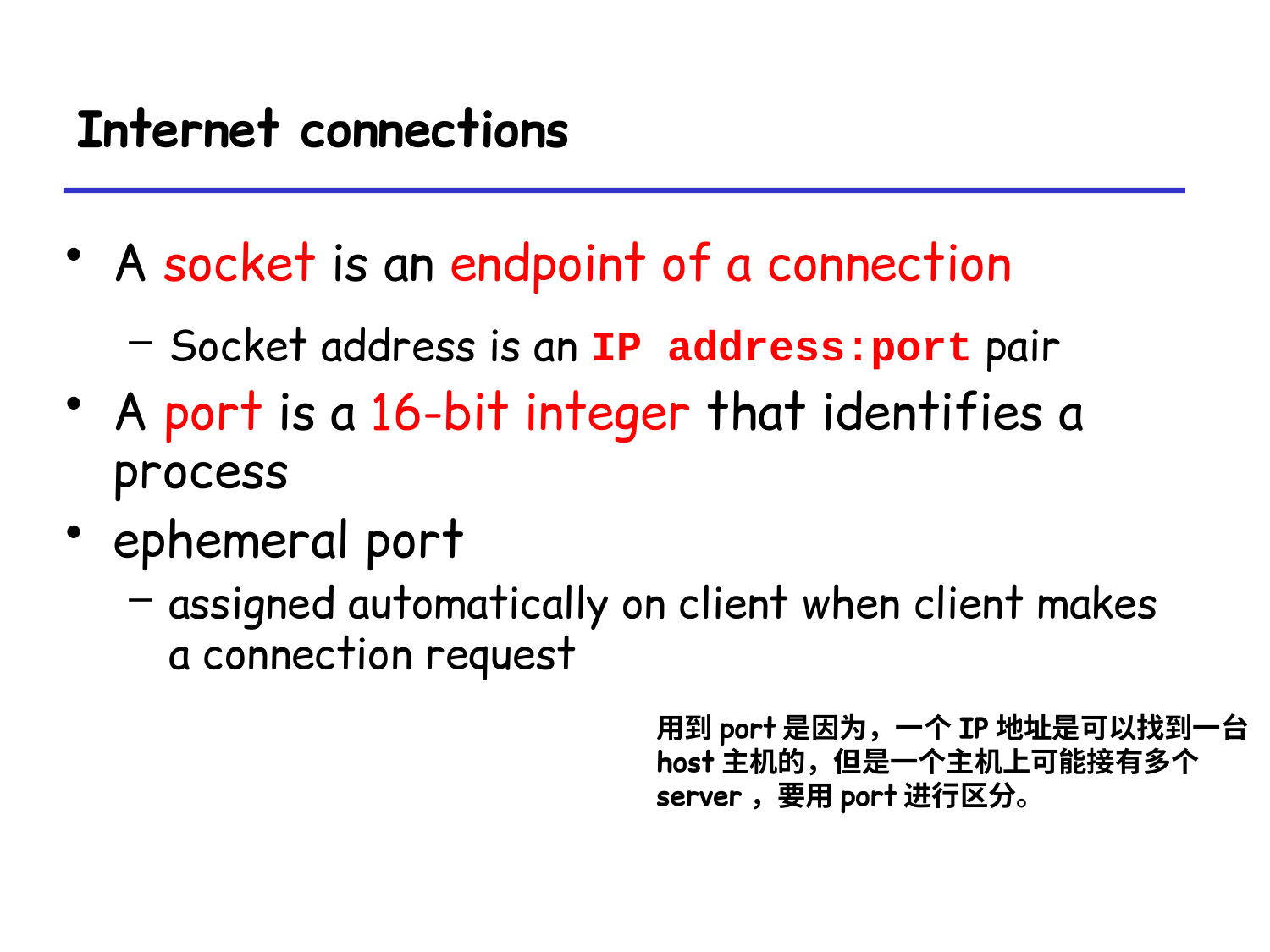

# Internet connections
A socket is an endpoint of a connection
Socket address is an IP address:port pair
A port is a 16-bit integer that identifies a process
ephemeral port
assigned automatically on client when client makes a connection request

用到port是因为，一个IP地址是可以找到一台
host主机的，但是一个主机上可能接有多个
server，要用port进行区分。
49